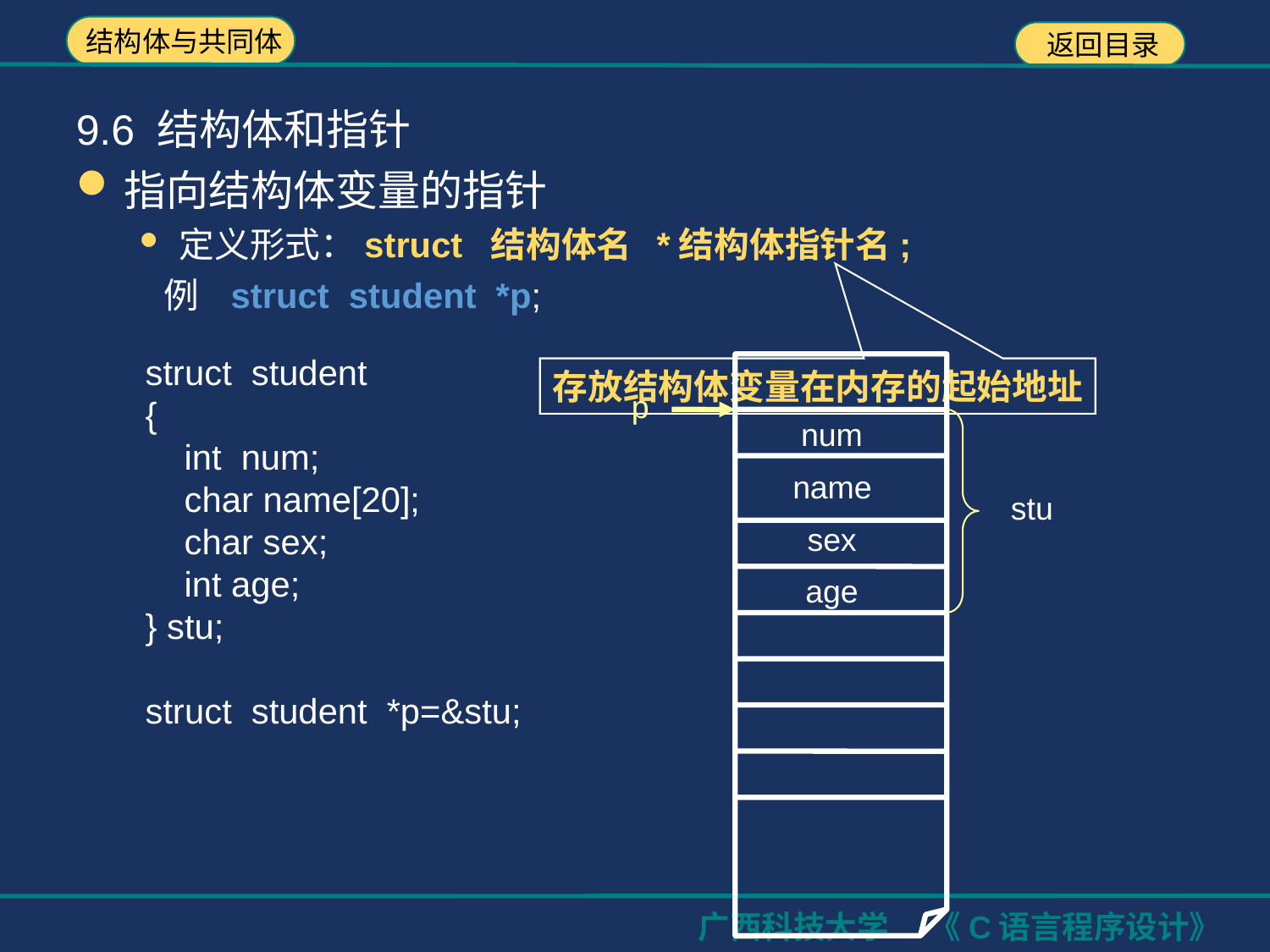

9.6 结构体和指针
指向结构体变量的指针
定义形式：struct  结构体名  *结构体指针名;
  例   struct  student  *p;
struct  student
{
    int  num;
    char name[20];
    char sex;
    int age;
} stu;

struct  student  *p=&stu;

p
num

name
stu
sex

age

存放结构体变量在内存的起始地址